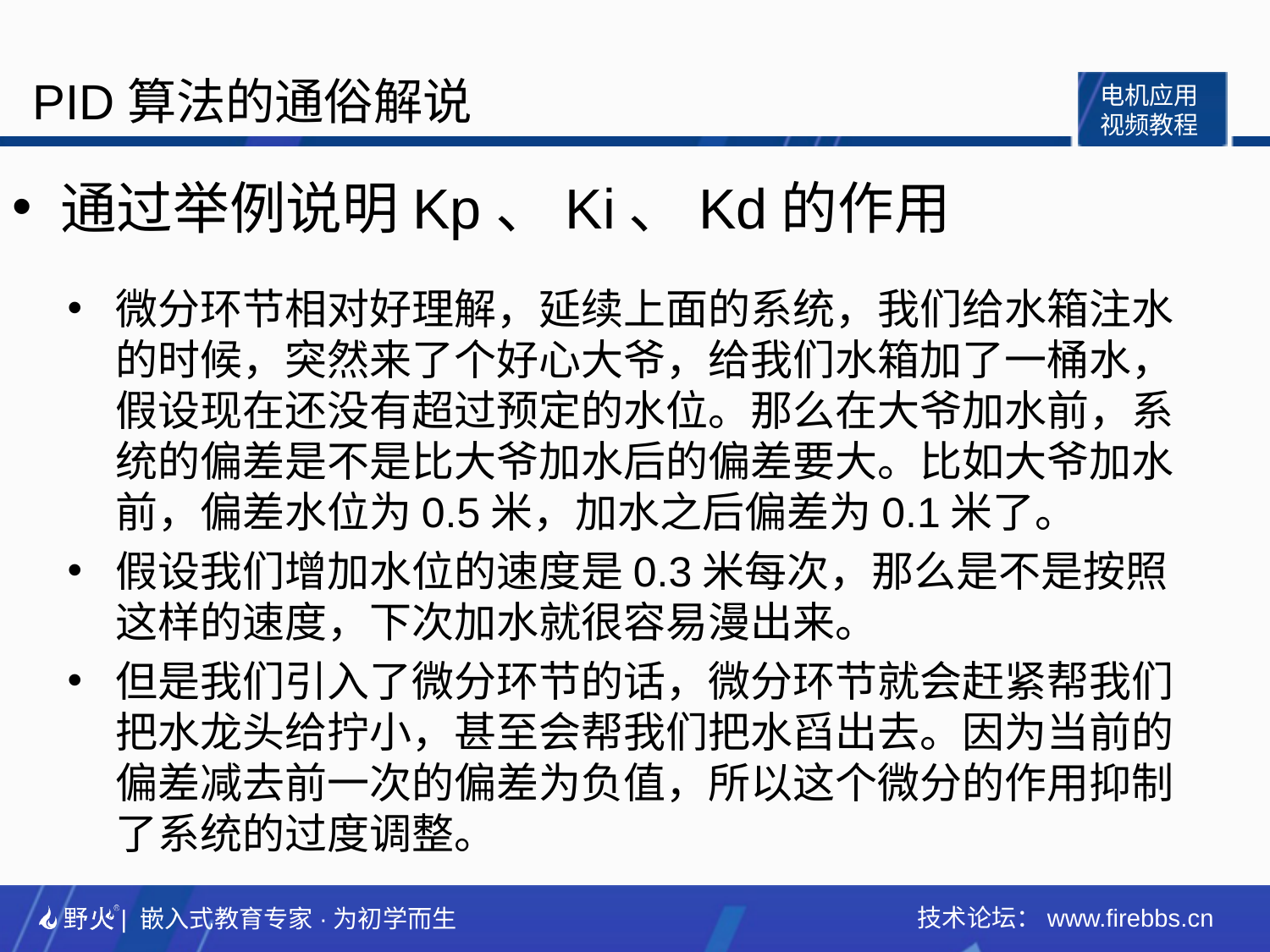

通过举例说明Kp、Ki、Kd的作用
微分环节相对好理解，延续上面的系统，我们给水箱注水的时候，突然来了个好心大爷，给我们水箱加了一桶水，假设现在还没有超过预定的水位。那么在大爷加水前，系统的偏差是不是比大爷加水后的偏差要大。比如大爷加水前，偏差水位为0.5米，加水之后偏差为0.1米了。
假设我们增加水位的速度是0.3米每次，那么是不是按照这样的速度，下次加水就很容易漫出来。
但是我们引入了微分环节的话，微分环节就会赶紧帮我们把水龙头给拧小，甚至会帮我们把水舀出去。因为当前的偏差减去前一次的偏差为负值，所以这个微分的作用抑制了系统的过度调整。